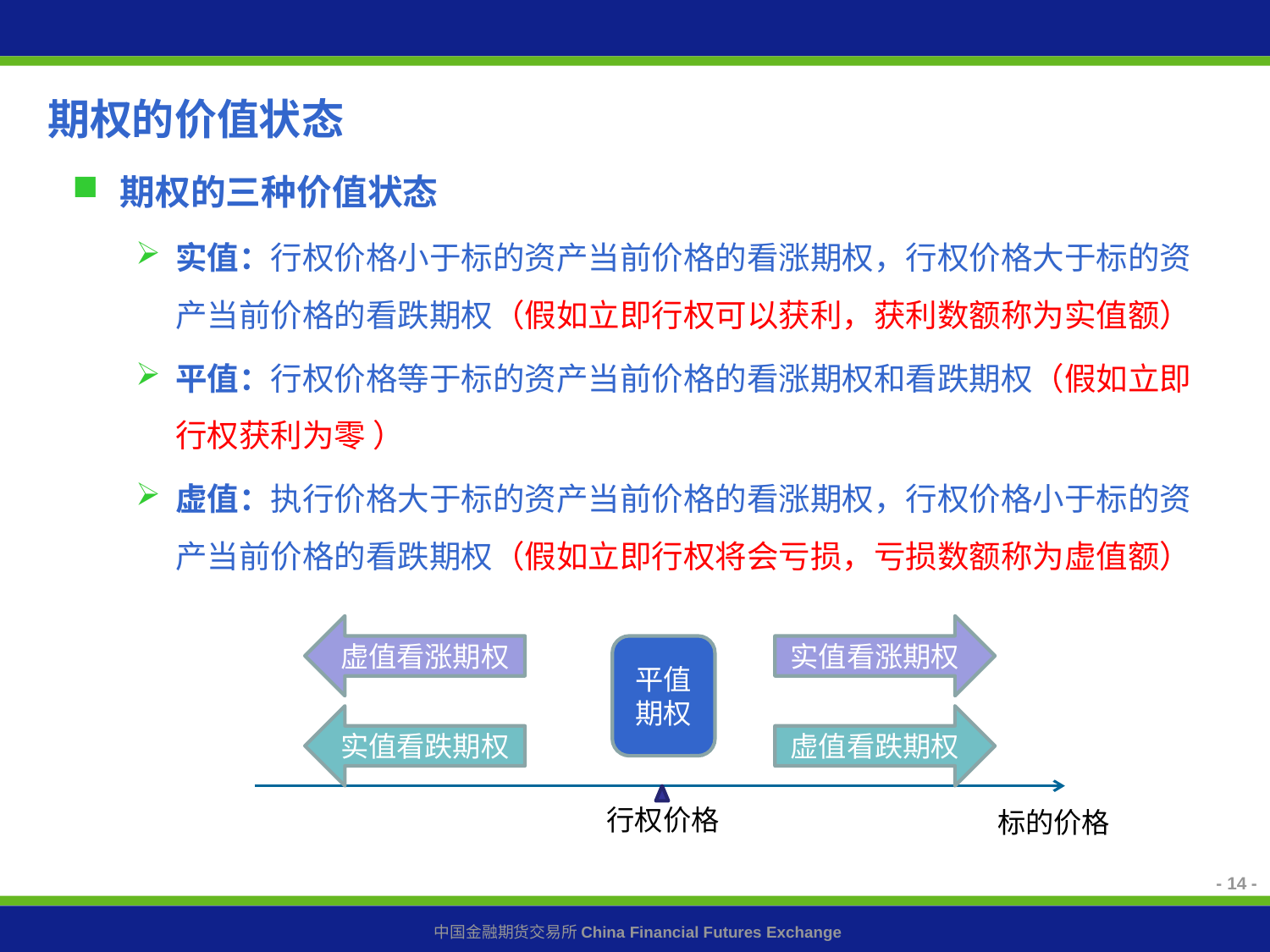

期权的价值状态
期权的三种价值状态
实值：行权价格小于标的资产当前价格的看涨期权，行权价格大于标的资产当前价格的看跌期权（假如立即行权可以获利，获利数额称为实值额）
平值：行权价格等于标的资产当前价格的看涨期权和看跌期权（假如立即行权获利为零 ）
虚值：执行价格大于标的资产当前价格的看涨期权，行权价格小于标的资产当前价格的看跌期权（假如立即行权将会亏损，亏损数额称为虚值额）
实值看涨期权

虚值看涨期权

平值期权

实值看跌期权

虚值看跌期权

行权价格
标的价格
- 14 -